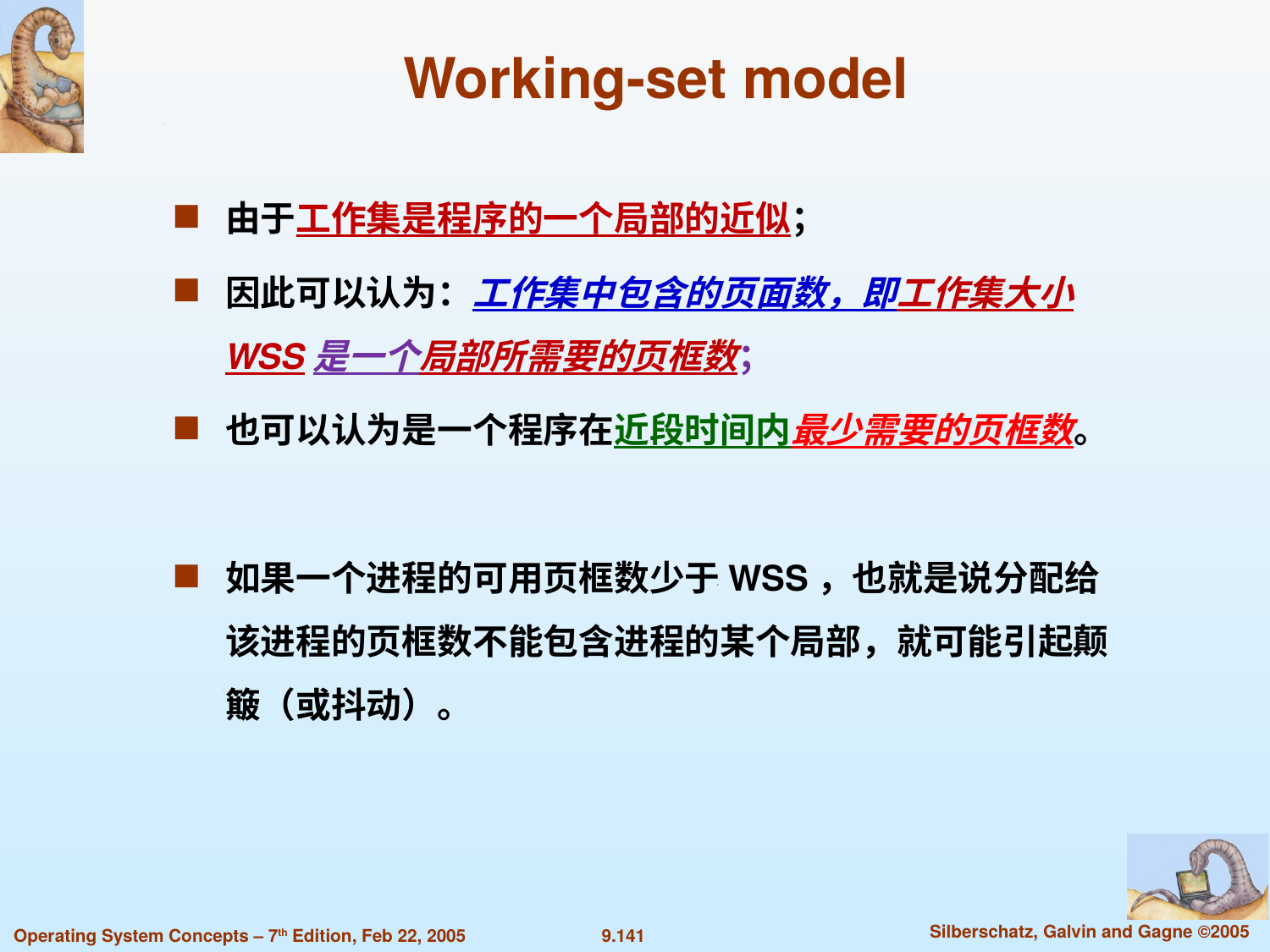

Working-set model
由于工作集是程序的一个局部的近似；
因此可以认为：工作集中包含的页面数，即工作集大小WSS是一个局部所需要的页框数；
也可以认为是一个程序在近段时间内最少需要的页框数。

如果一个进程的可用页框数少于WSS，也就是说分配给该进程的页框数不能包含进程的某个局部，就可能引起颠簸（或抖动）。